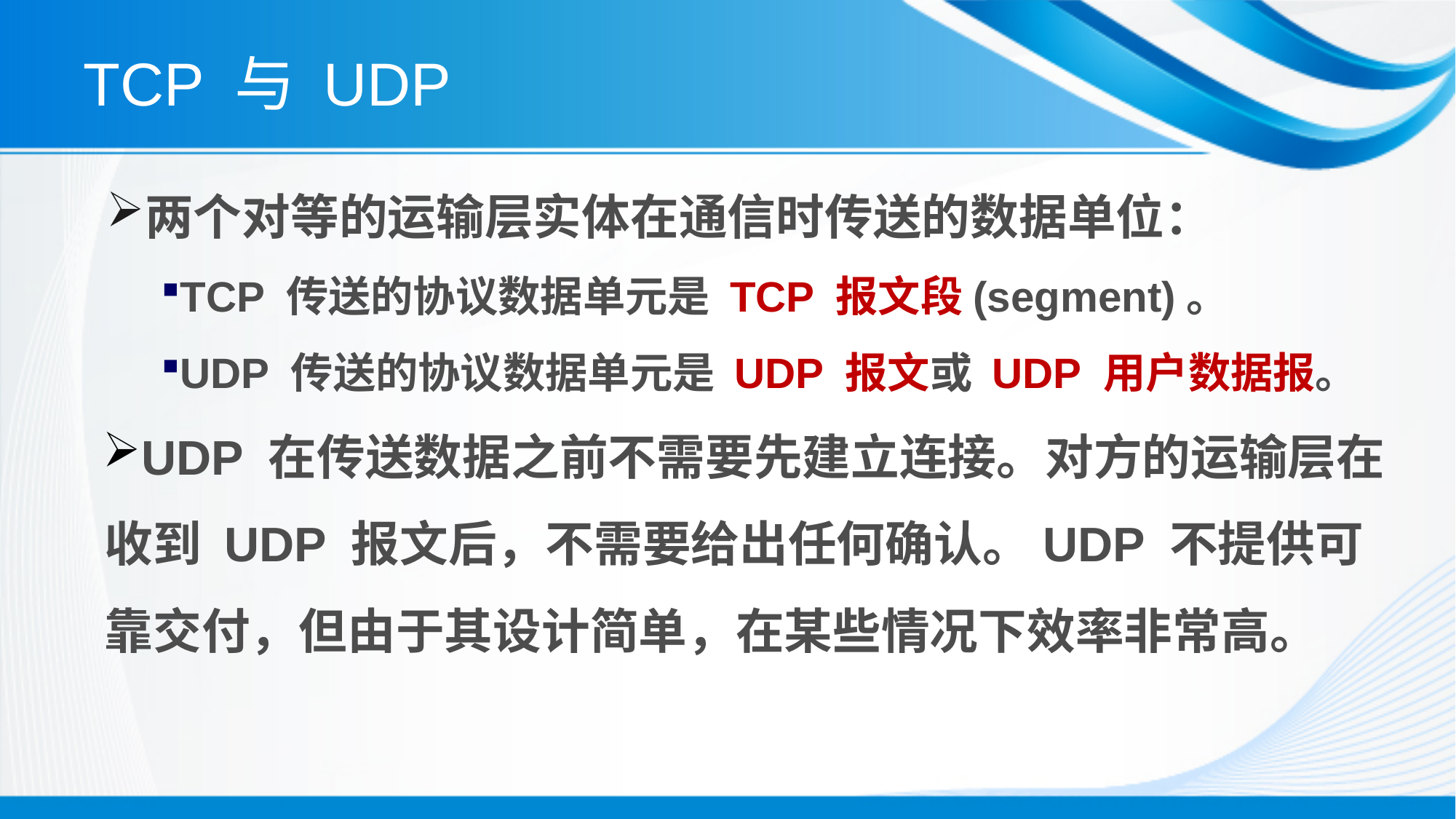

# TCP 与 UDP
两个对等的运输层实体在通信时传送的数据单位：
TCP 传送的协议数据单元是 TCP 报文段(segment)。
UDP 传送的协议数据单元是 UDP 报文或 UDP 用户数据报。
UDP 在传送数据之前不需要先建立连接。对方的运输层在收到 UDP 报文后，不需要给出任何确认。UDP 不提供可靠交付，但由于其设计简单，在某些情况下效率非常高。